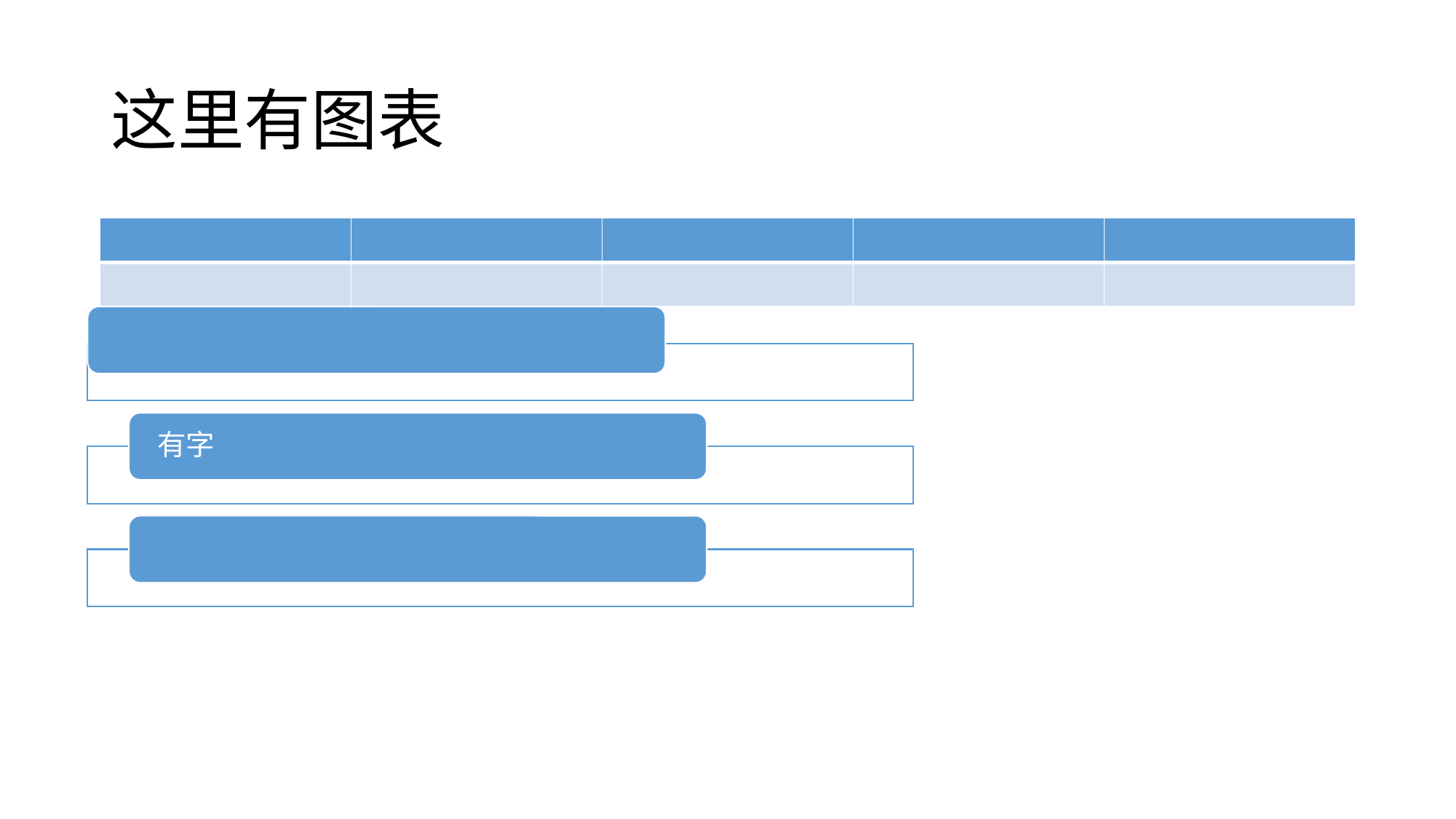

# 这里有图表
|  |  |  |  |  |
| --- | --- | --- | --- | --- |
|  |  |  |  |  |

有字